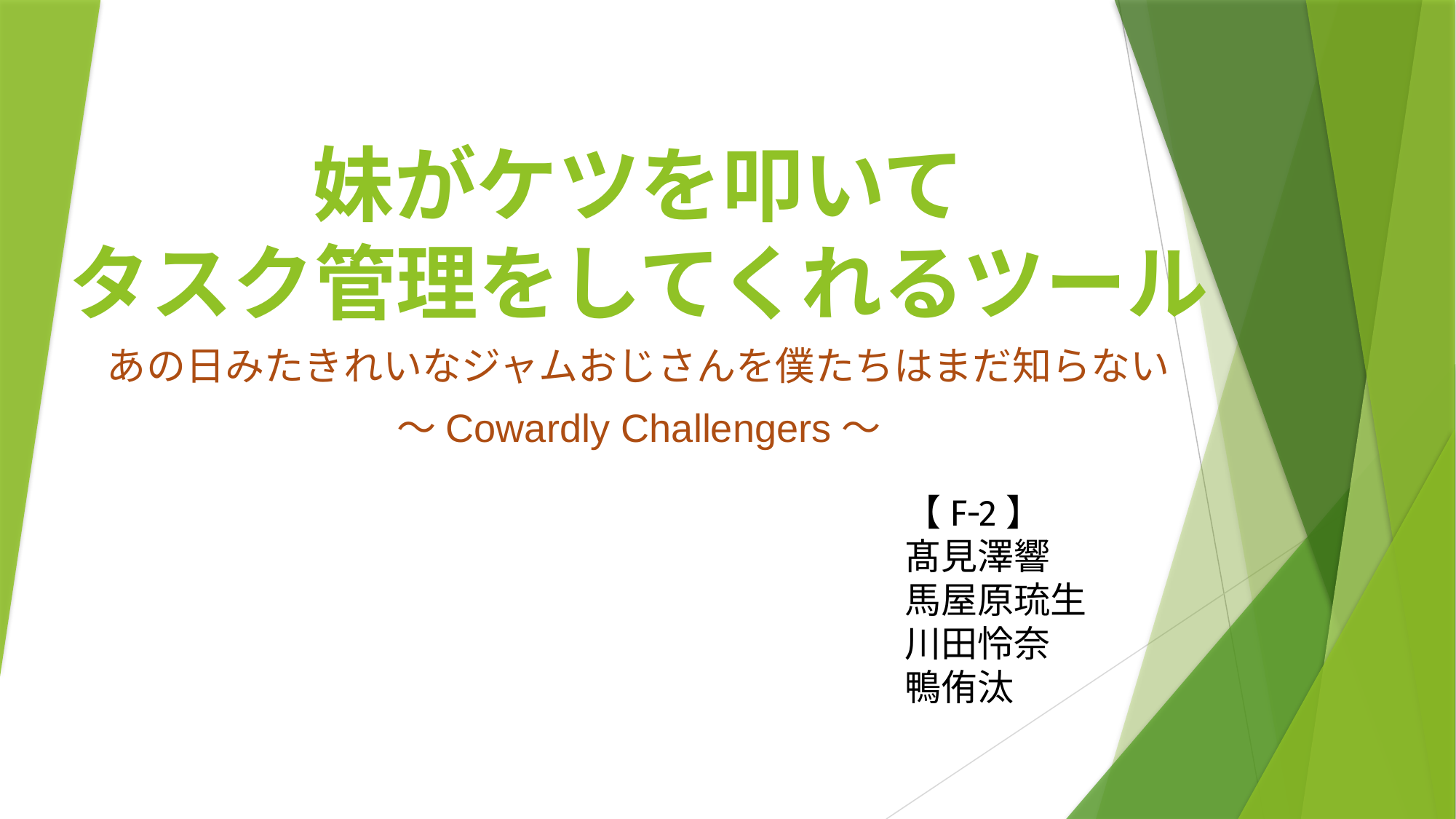

# 妹がケツを叩いて タスク管理をしてくれるツール
あの日みたきれいなジャムおじさんを僕たちはまだ知らない
～Cowardly Challengers～
【F-2】
髙見澤響
馬屋原琉生
川田怜奈
鴨侑汰